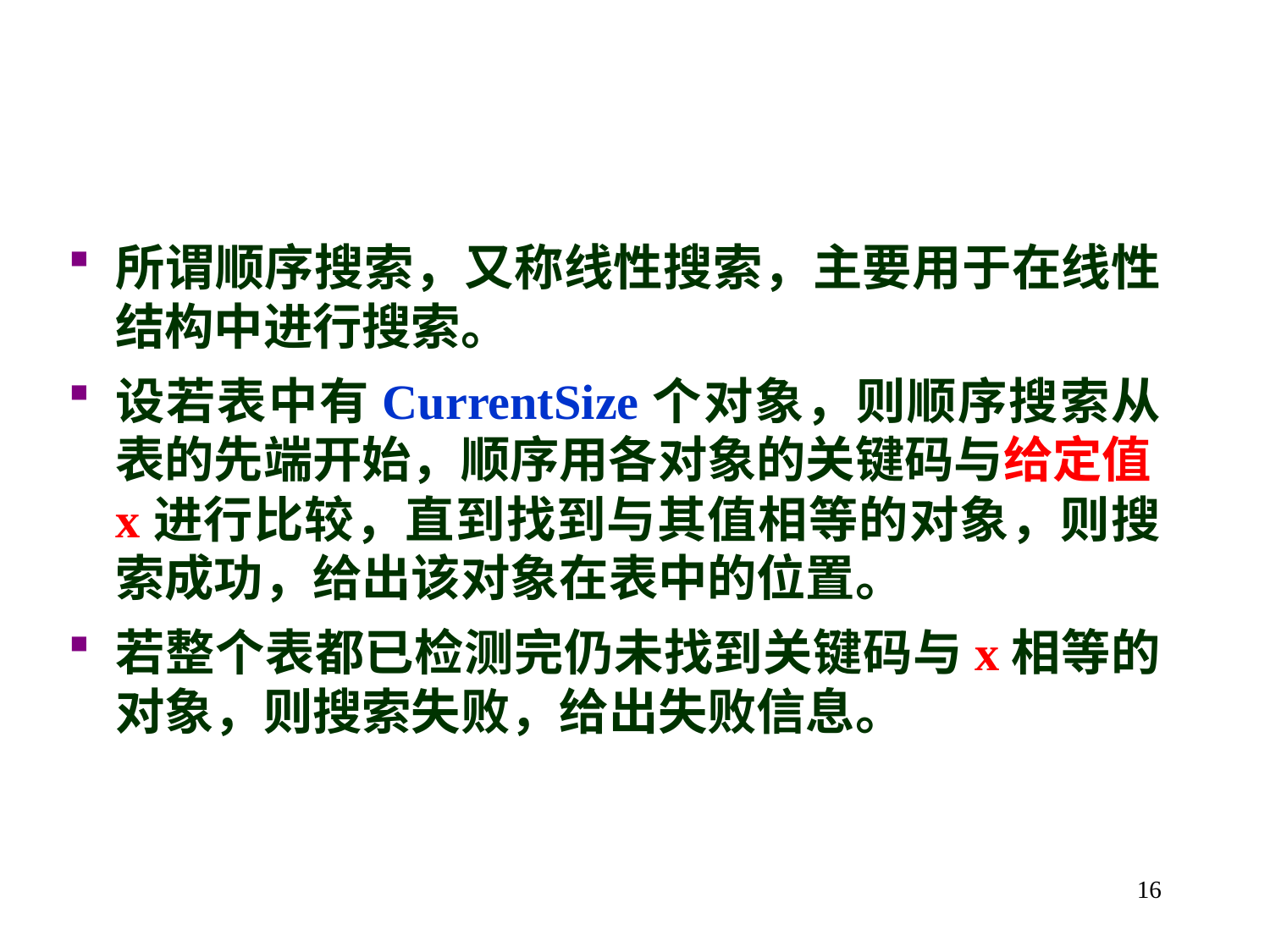

所谓顺序搜索，又称线性搜索，主要用于在线性结构中进行搜索。
设若表中有CurrentSize个对象，则顺序搜索从表的先端开始，顺序用各对象的关键码与给定值x进行比较，直到找到与其值相等的对象，则搜索成功，给出该对象在表中的位置。
若整个表都已检测完仍未找到关键码与x相等的对象，则搜索失败，给出失败信息。
16